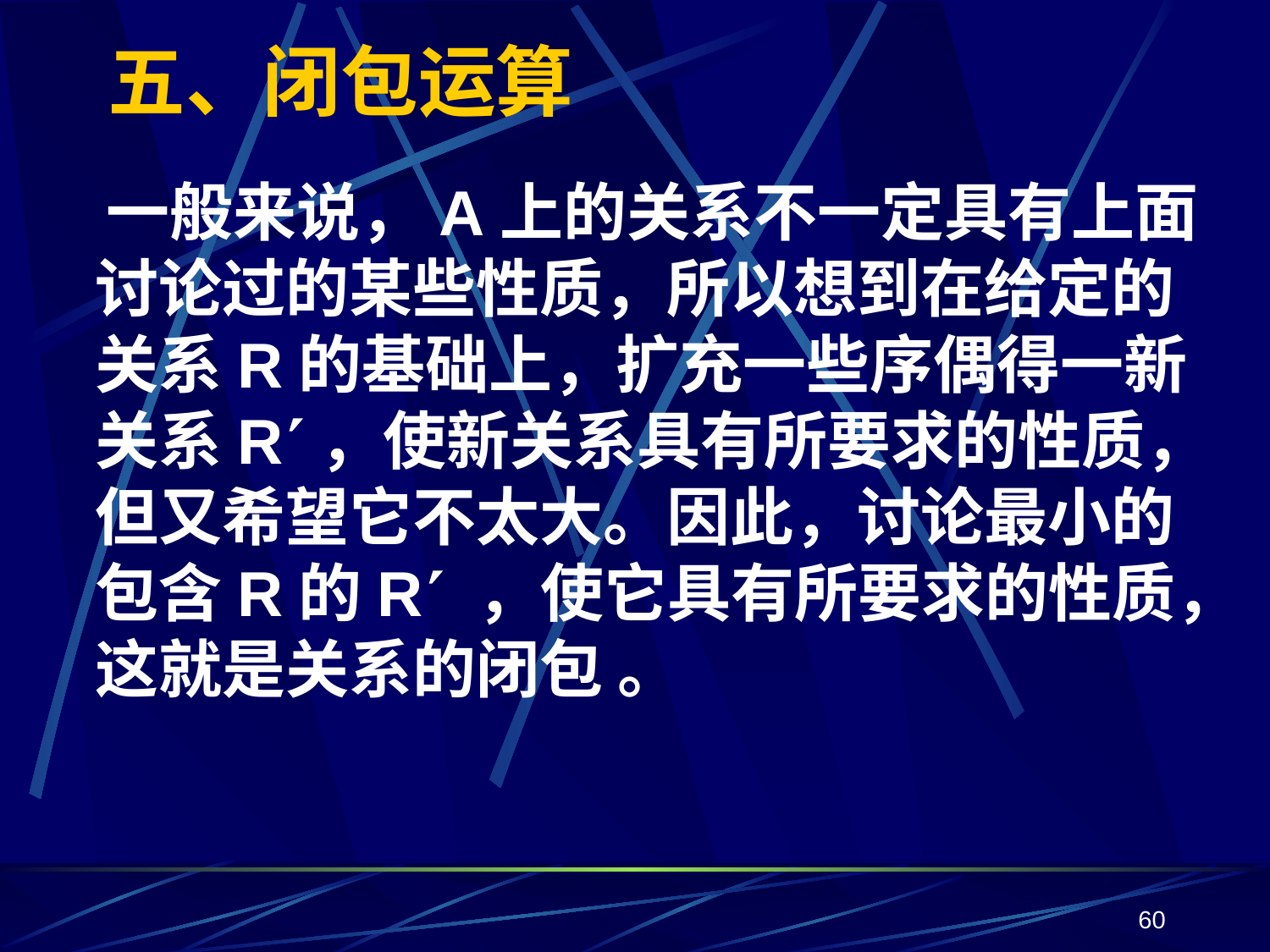

# 五、闭包运算
   一般来说，A上的关系不一定具有上面讨论过的某些性质，所以想到在给定的关系R的基础上，扩充一些序偶得一新关系R′，使新关系具有所要求的性质，但又希望它不太大。因此，讨论最小的包含R的R′ ，使它具有所要求的性质，这就是关系的闭包 。
60